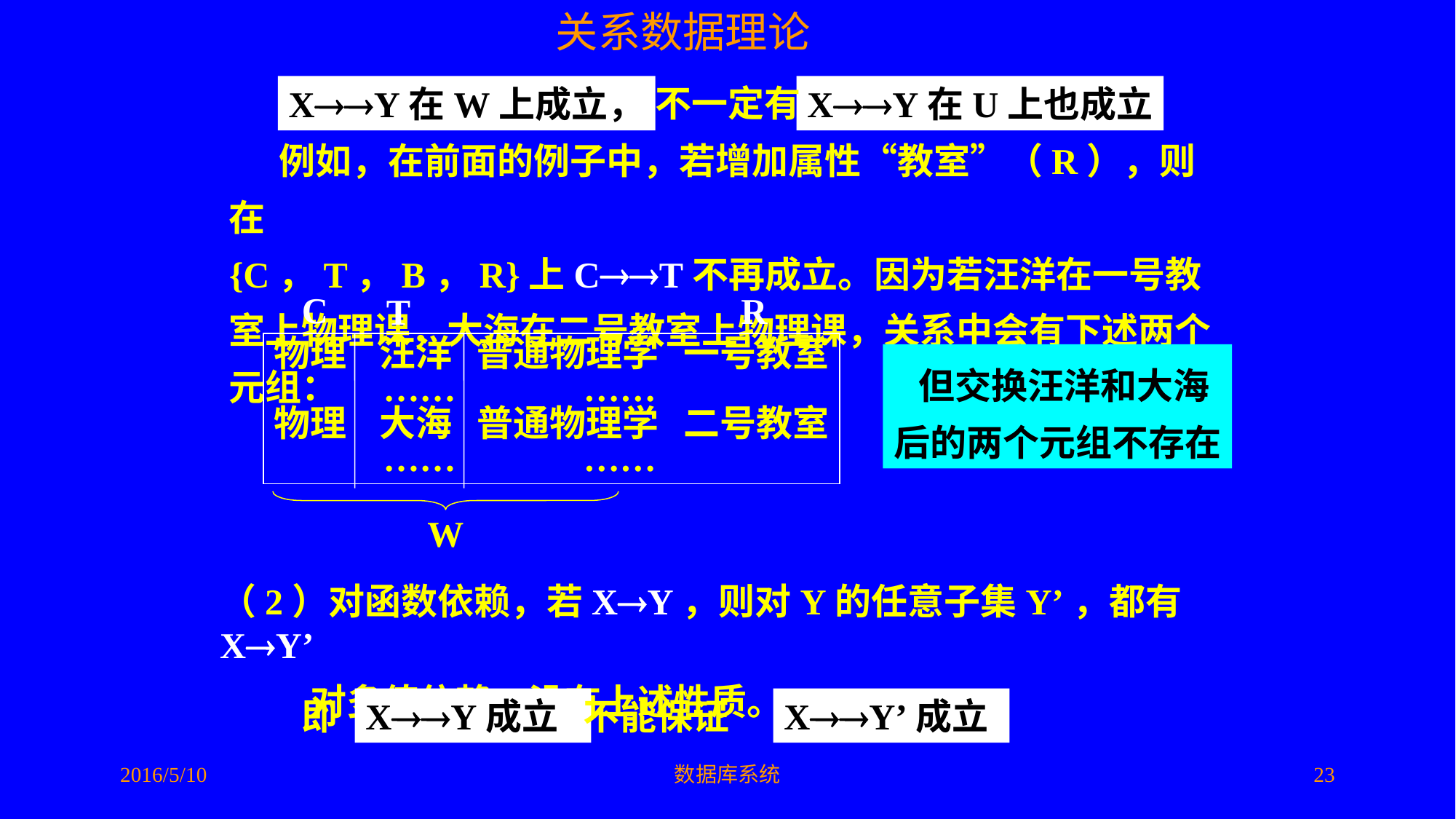

不一定有
X→→Y在W上成立，
X→→Y在U上也成立
     例如，在前面的例子中，若增加属性“教室”（R），则在
{C，T，B，R}上C→→T不再成立。因为若汪洋在一号教室上物理课，大海在二号教室上物理课，关系中会有下述两个元组：
C
R
T

物理    汪洋   普通物理学   一号教室
            ……              ……
物理    大海   普通物理学   二号教室
            ……              ……
  但交换汪洋和大海
后的两个元组不存在

W
（2）对函数依赖，若X→Y，则对Y的任意子集Y’，都有X→Y’
          对多值依赖，没有上述性质。
即                              不能保证
X→→Y成立
X→→Y’成立
2016/5/10
数据库系统
23